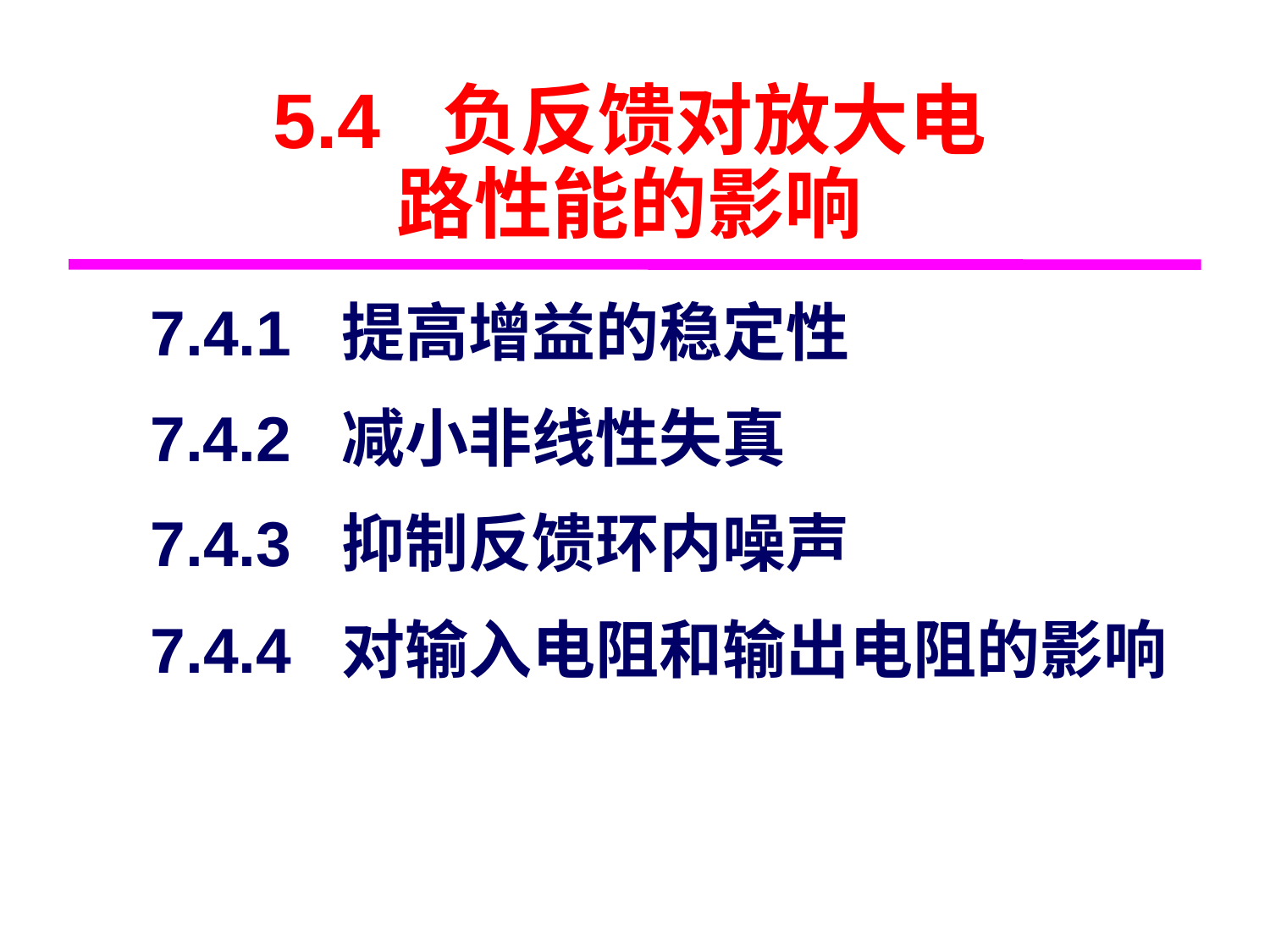

5.4  负反馈对放大电路性能的影响

7.4.1  提高增益的稳定性
7.4.2  减小非线性失真
7.4.3  抑制反馈环内噪声
7.4.4  对输入电阻和输出电阻的影响